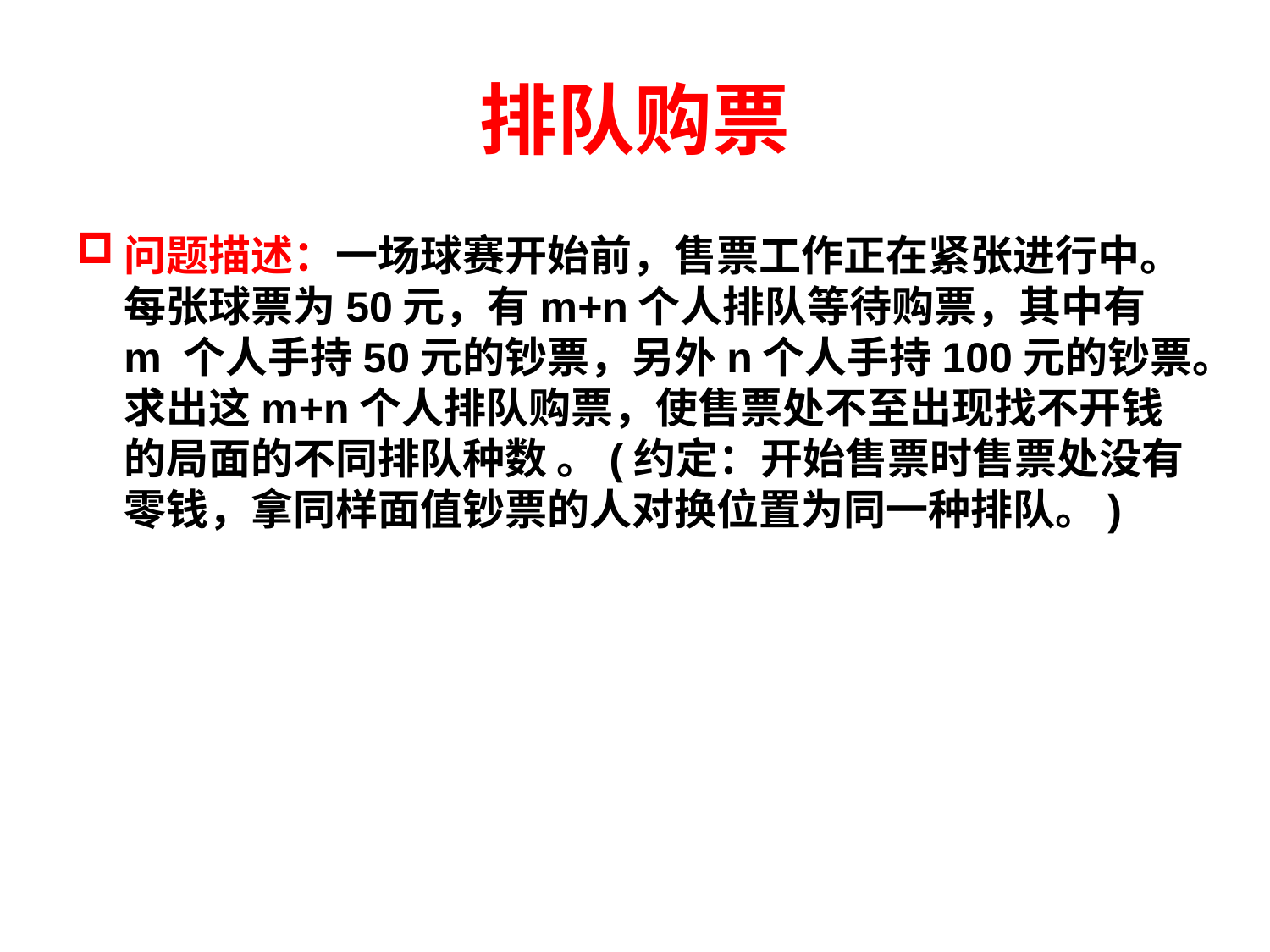

# 排队购票
问题描述：一场球赛开始前，售票工作正在紧张进行中。每张球票为50元，有m+n个人排队等待购票，其中有m 个人手持50元的钞票，另外n个人手持100元的钞票。求出这m+n个人排队购票，使售票处不至出现找不开钱的局面的不同排队种数 。(约定：开始售票时售票处没有零钱，拿同样面值钞票的人对换位置为同一种排队。)